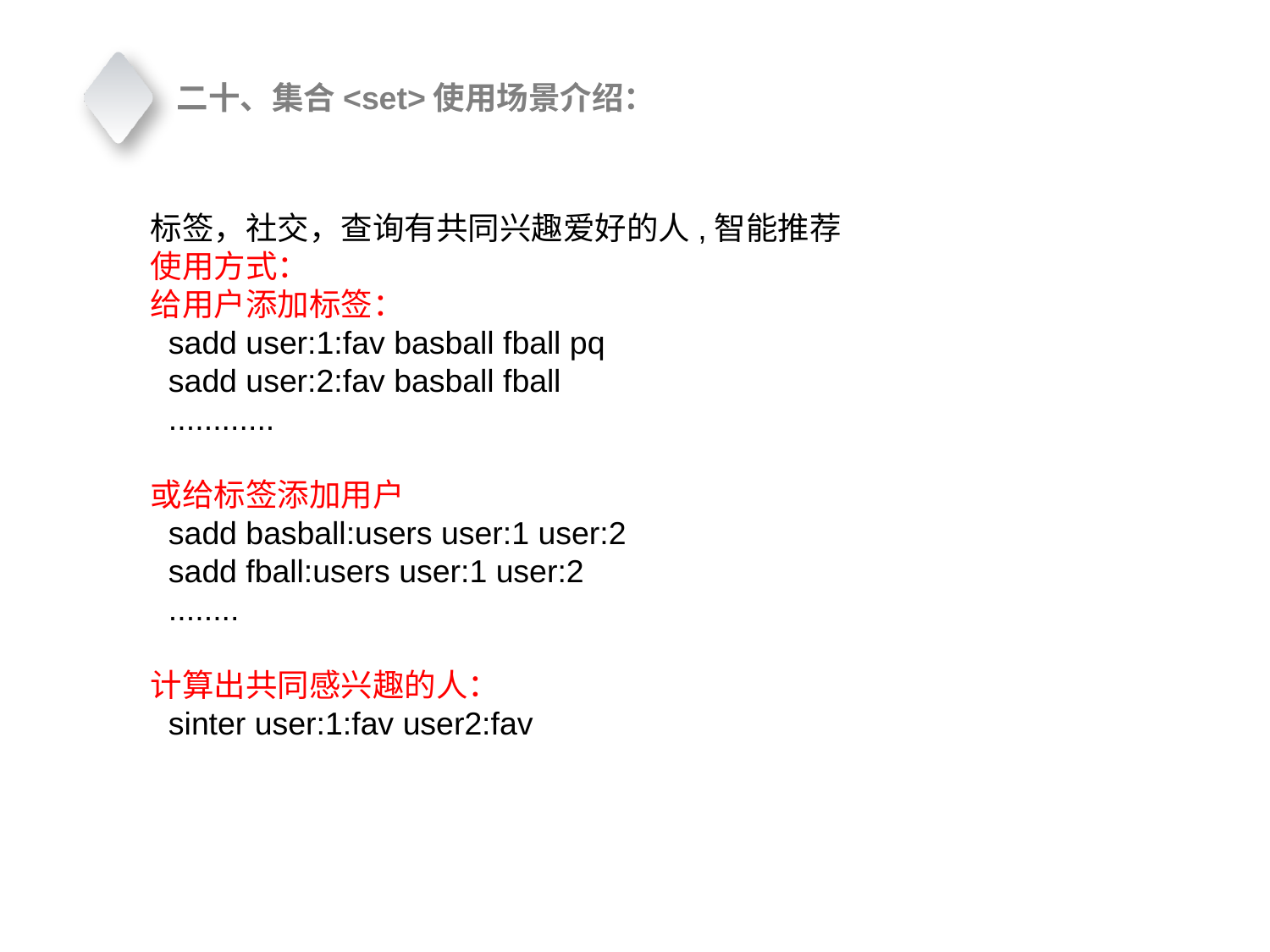

二十、集合<set>使用场景介绍：
标签，社交，查询有共同兴趣爱好的人,智能推荐
使用方式：给用户添加标签：  sadd user:1:fav basball fball pq  sadd user:2:fav basball fball     ............
或给标签添加用户  sadd basball:users user:1 user:2  sadd fball:users user:1 user:2  ........
计算出共同感兴趣的人：  sinter user:1:fav user2:fav